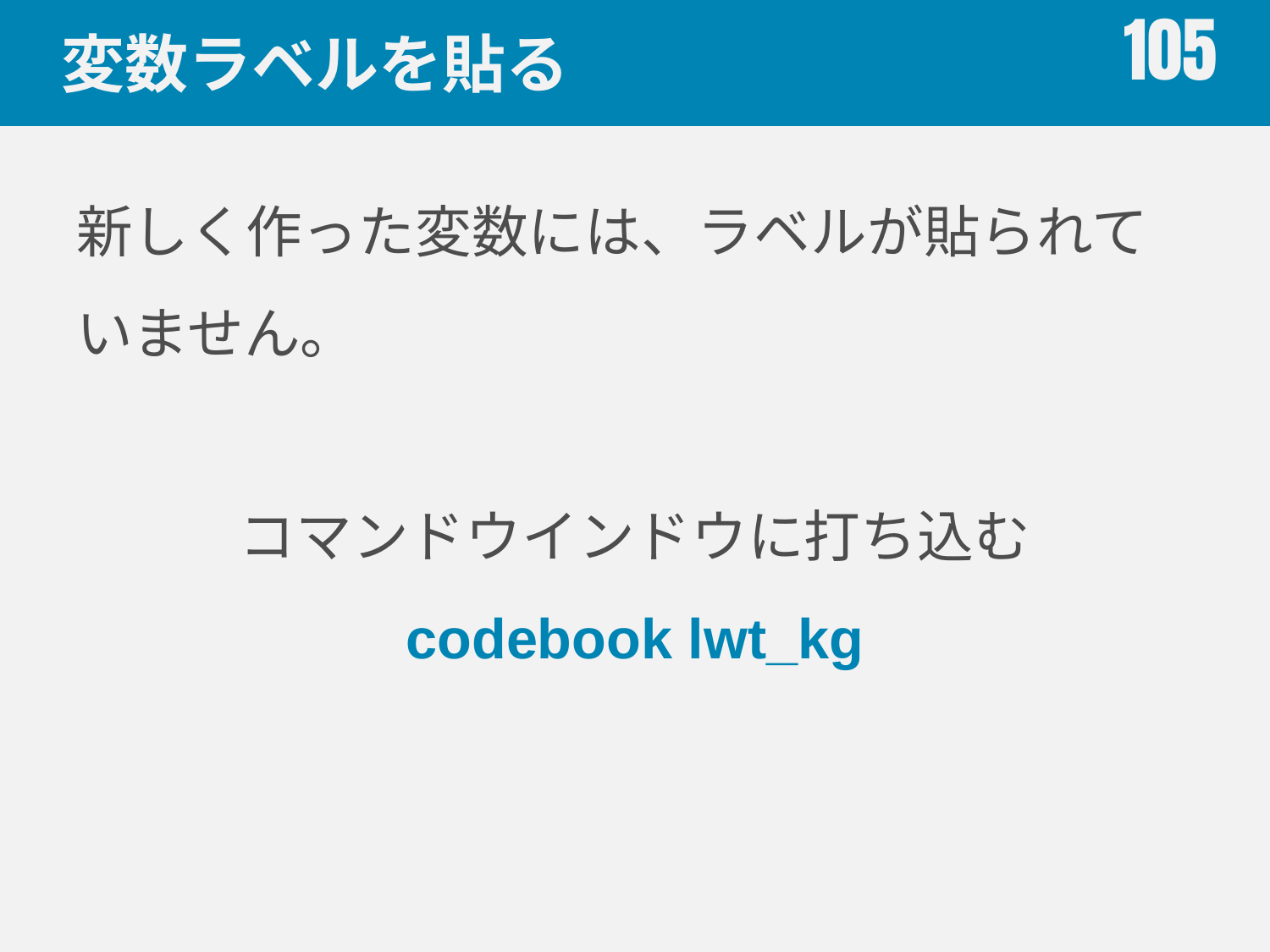

# 変数ラベルを貼る
 105
新しく作った変数には、ラベルが貼られていません。

コマンドウインドウに打ち込む
codebook lwt_kg